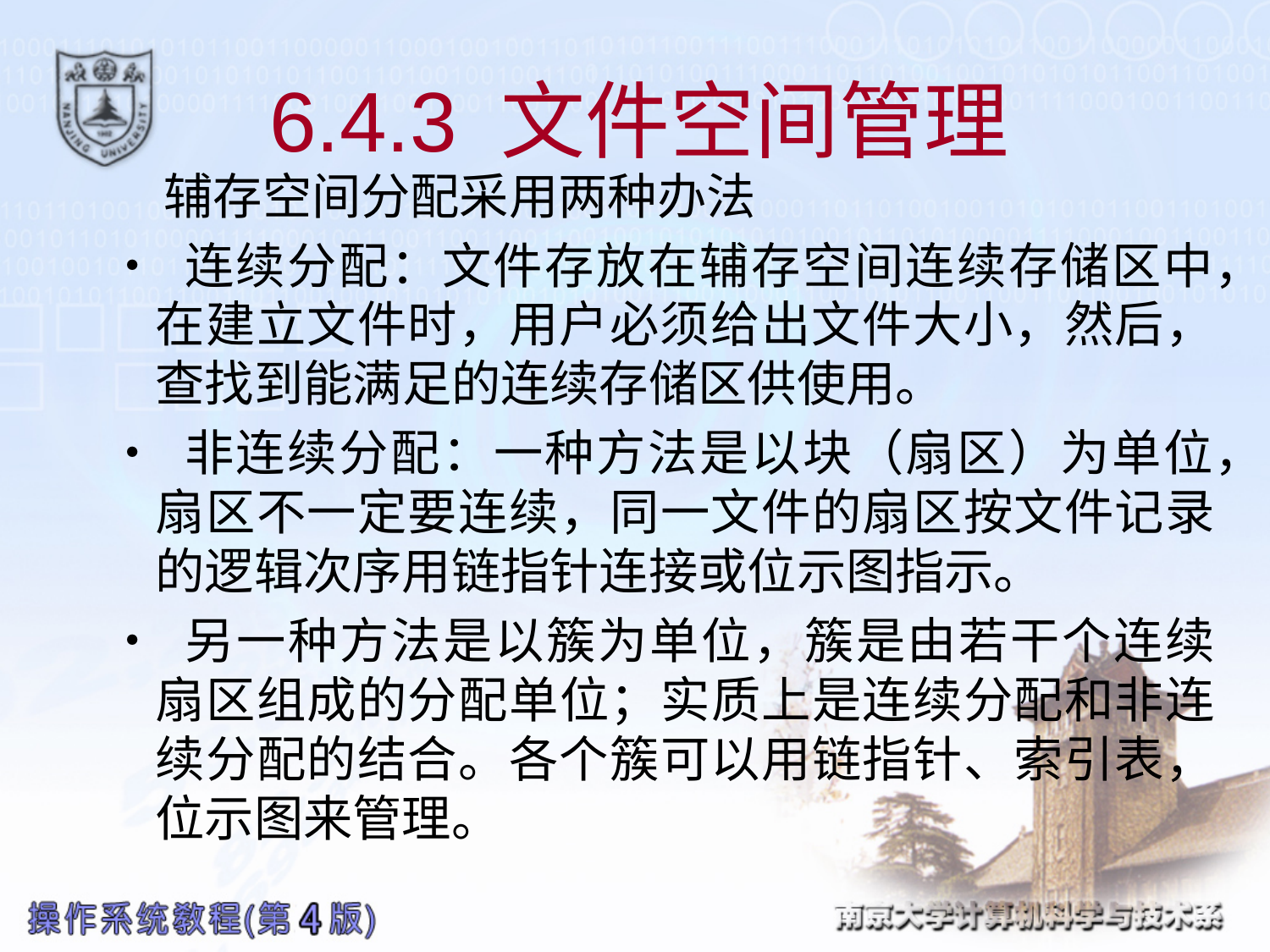

# 6.4.3 文件空间管理
    辅存空间分配采用两种办法
• 连续分配：文件存放在辅存空间连续存储区中，在建立文件时，用户必须给出文件大小，然后，查找到能满足的连续存储区供使用。
• 非连续分配：一种方法是以块（扇区）为单位，扇区不一定要连续，同一文件的扇区按文件记录的逻辑次序用链指针连接或位示图指示。
• 另一种方法是以簇为单位，簇是由若干个连续扇区组成的分配单位；实质上是连续分配和非连续分配的结合。各个簇可以用链指针、索引表，位示图来管理。